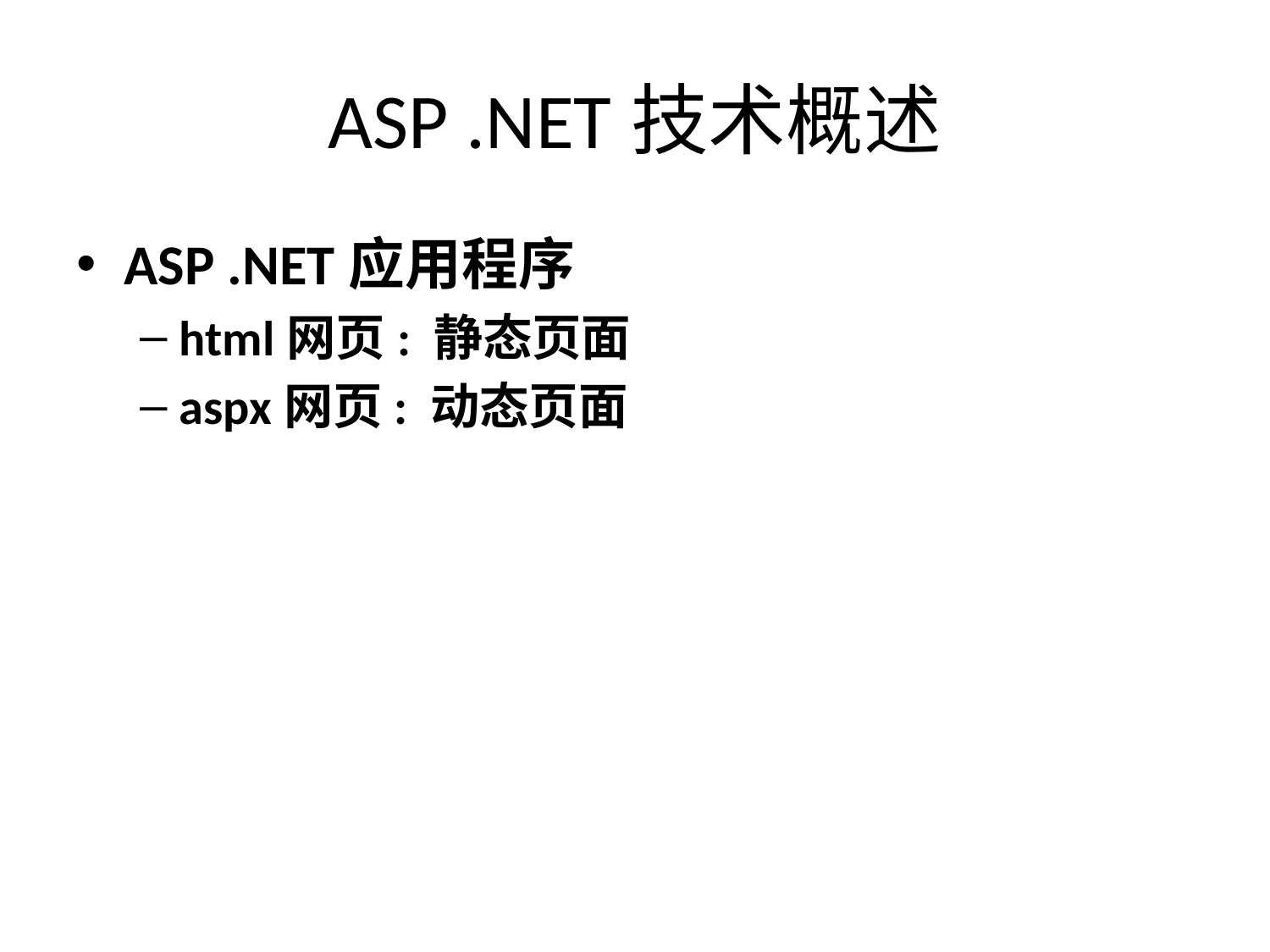

# ASP .NET技术概述
ASP .NET应用程序
html网页: 静态页面
aspx网页: 动态页面

5